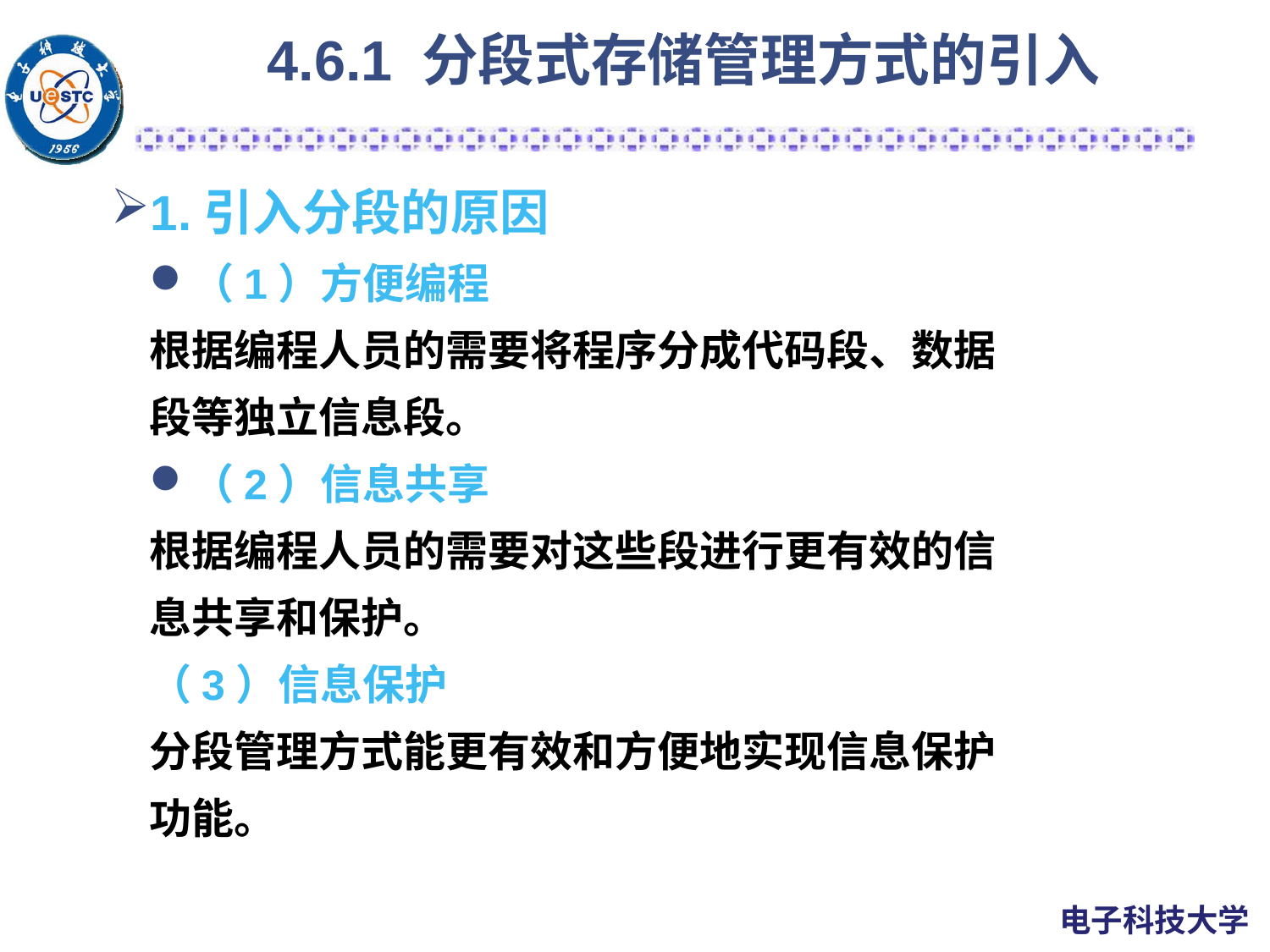

# 4.6.1 分段式存储管理方式的引入
1.引入分段的原因
（1）方便编程
根据编程人员的需要将程序分成代码段、数据
段等独立信息段。
（2）信息共享
根据编程人员的需要对这些段进行更有效的信
息共享和保护。
（3）信息保护
分段管理方式能更有效和方便地实现信息保护
功能。